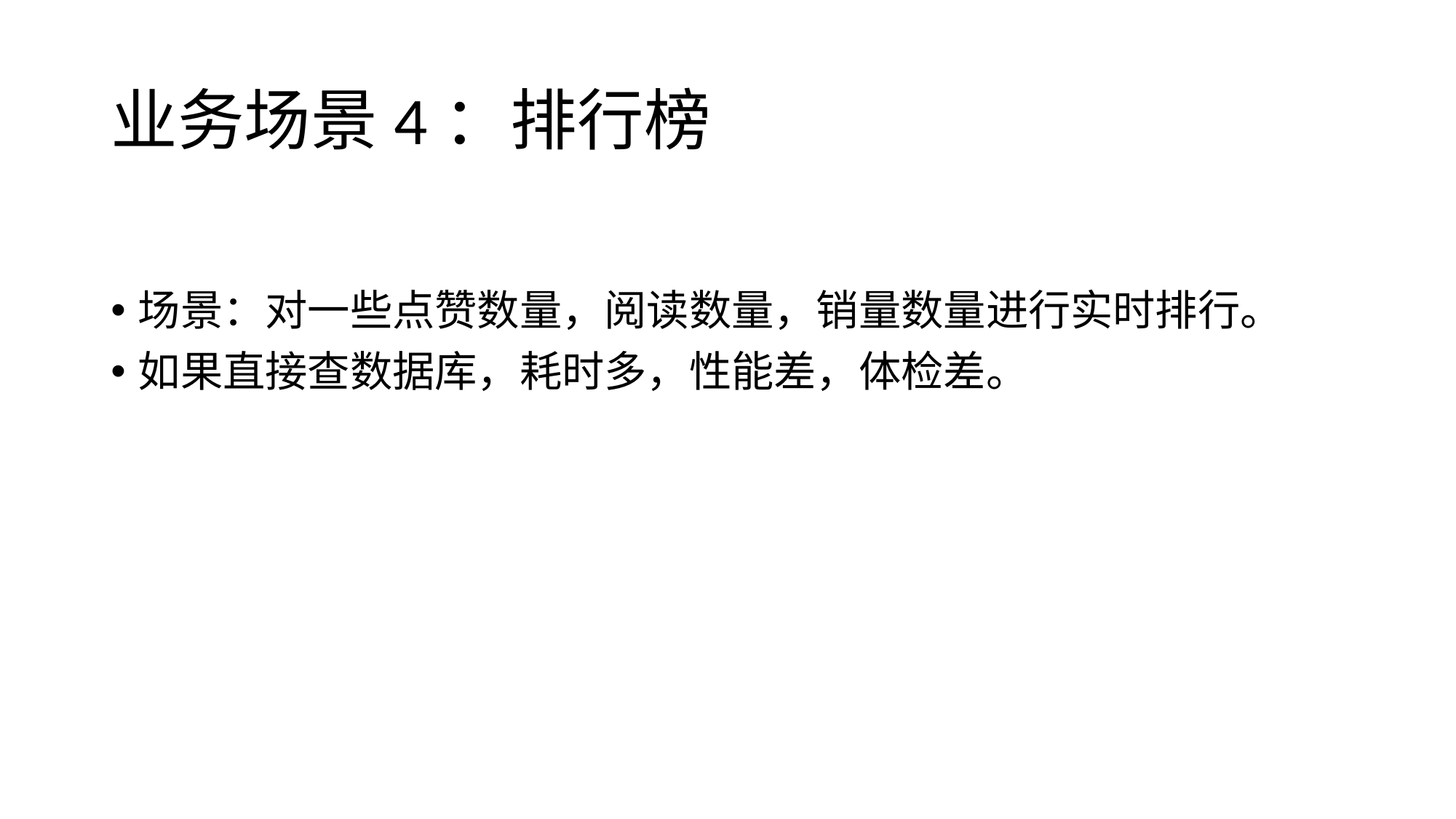

# 业务场景4：排行榜

场景：对一些点赞数量，阅读数量，销量数量进行实时排行。
如果直接查数据库，耗时多，性能差，体检差。